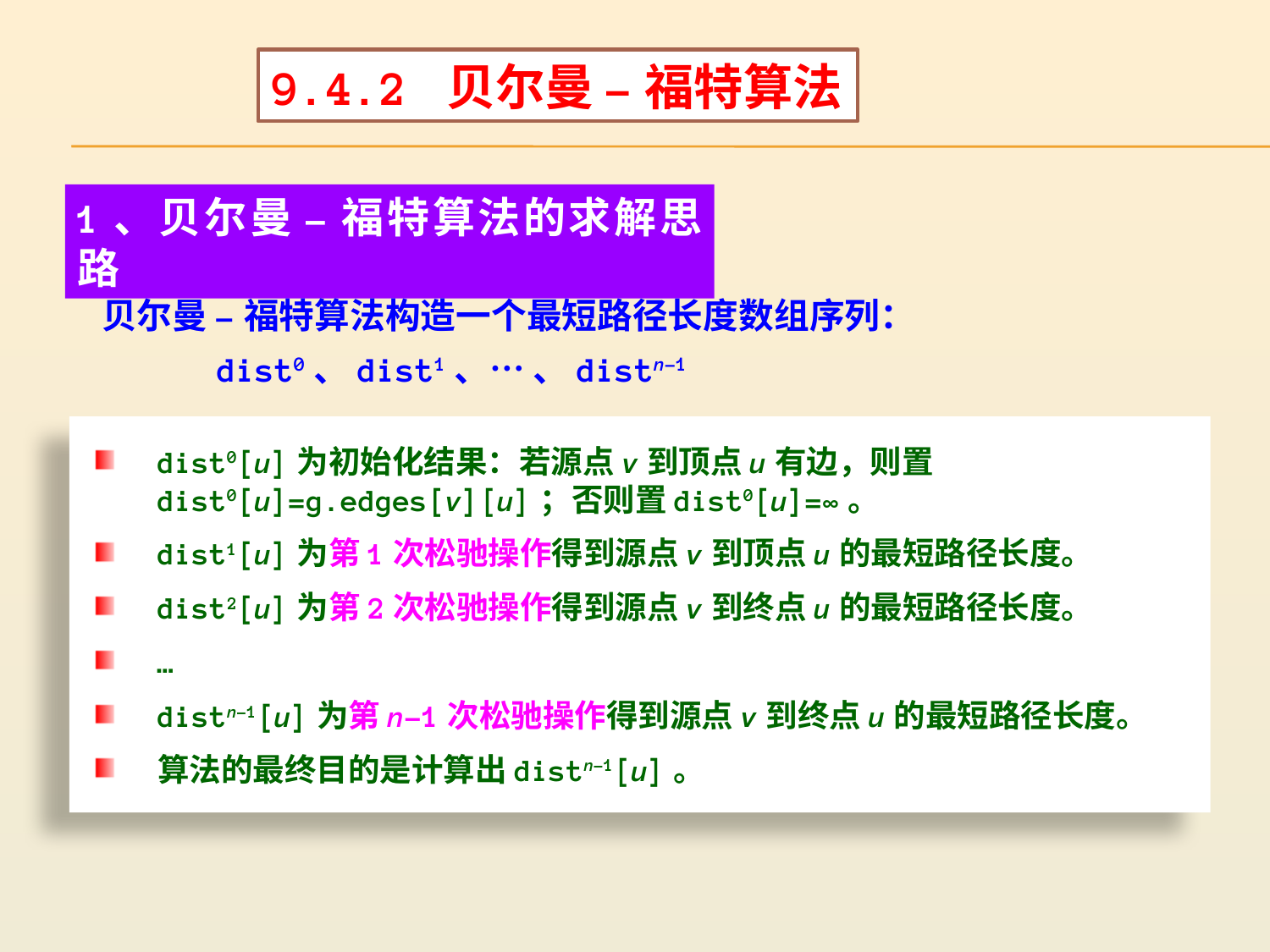

9.4.2 贝尔曼-福特算法
1、贝尔曼-福特算法的求解思路
贝尔曼-福特算法构造一个最短路径长度数组序列：
      dist0、dist1、… 、distn-1
dist0[u]为初始化结果：若源点v到顶点u有边，则置dist0[u]=g.edges[v][u]；否则置dist0[u]=∞。
dist1[u]为第1次松驰操作得到源点v到顶点u的最短路径长度。
dist2[u]为第2次松驰操作得到源点v到终点u的最短路径长度。
…
distn-1[u]为第n-1次松驰操作得到源点v到终点u的最短路径长度。
算法的最终目的是计算出distn-1[u]。